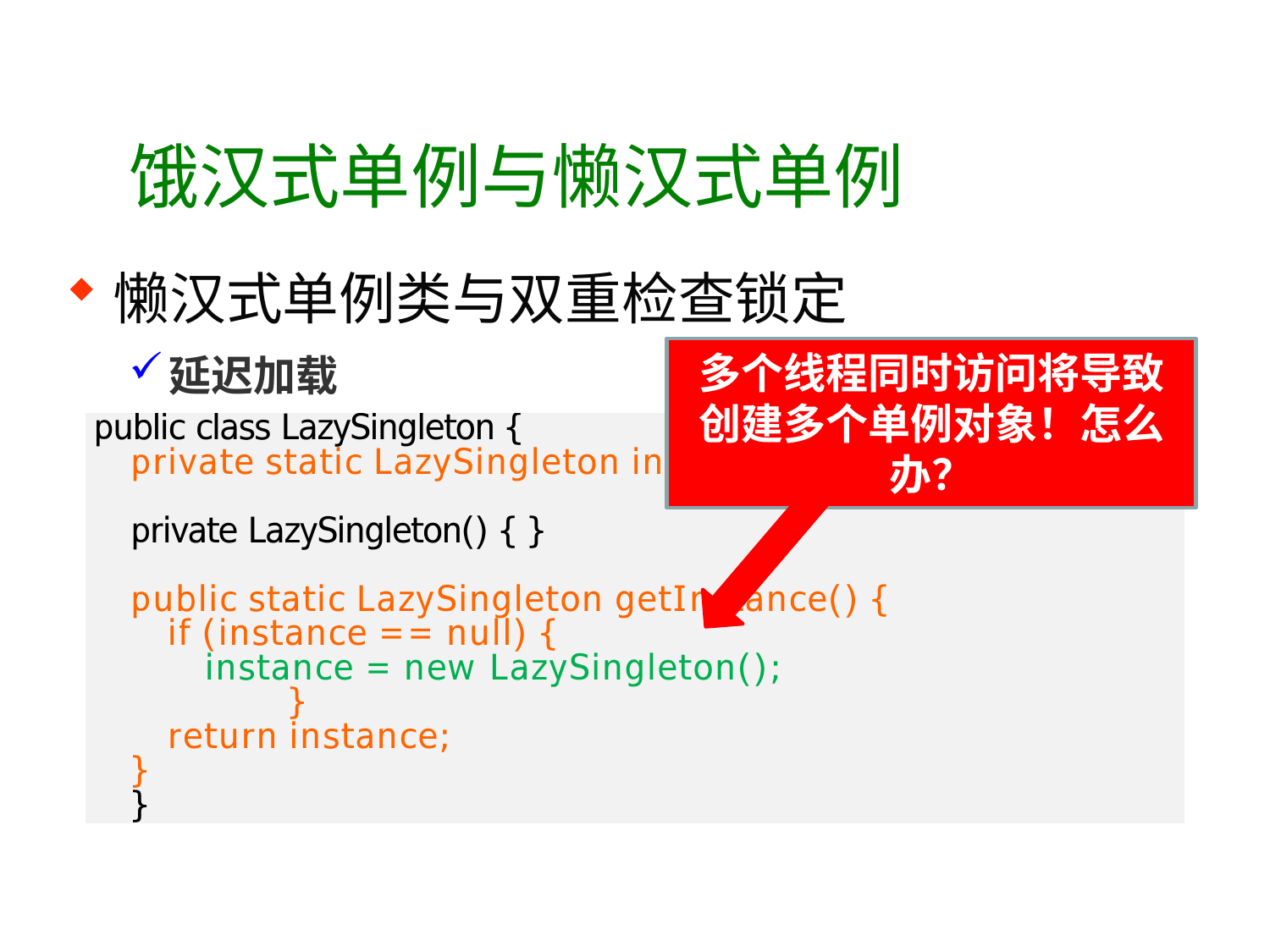

# 饿汉式单例与懒汉式单例
懒汉式单例类与双重检查锁定
延迟加载

多个线程同时访问将导致创建多个单例对象！怎么办？

| public class LazySingleton { private static LazySingleton instance = null;   private LazySingleton() { }   public static LazySingleton getInstance() { if (instance == null) { instance = new LazySingleton(); } return instance; } } |
| --- |